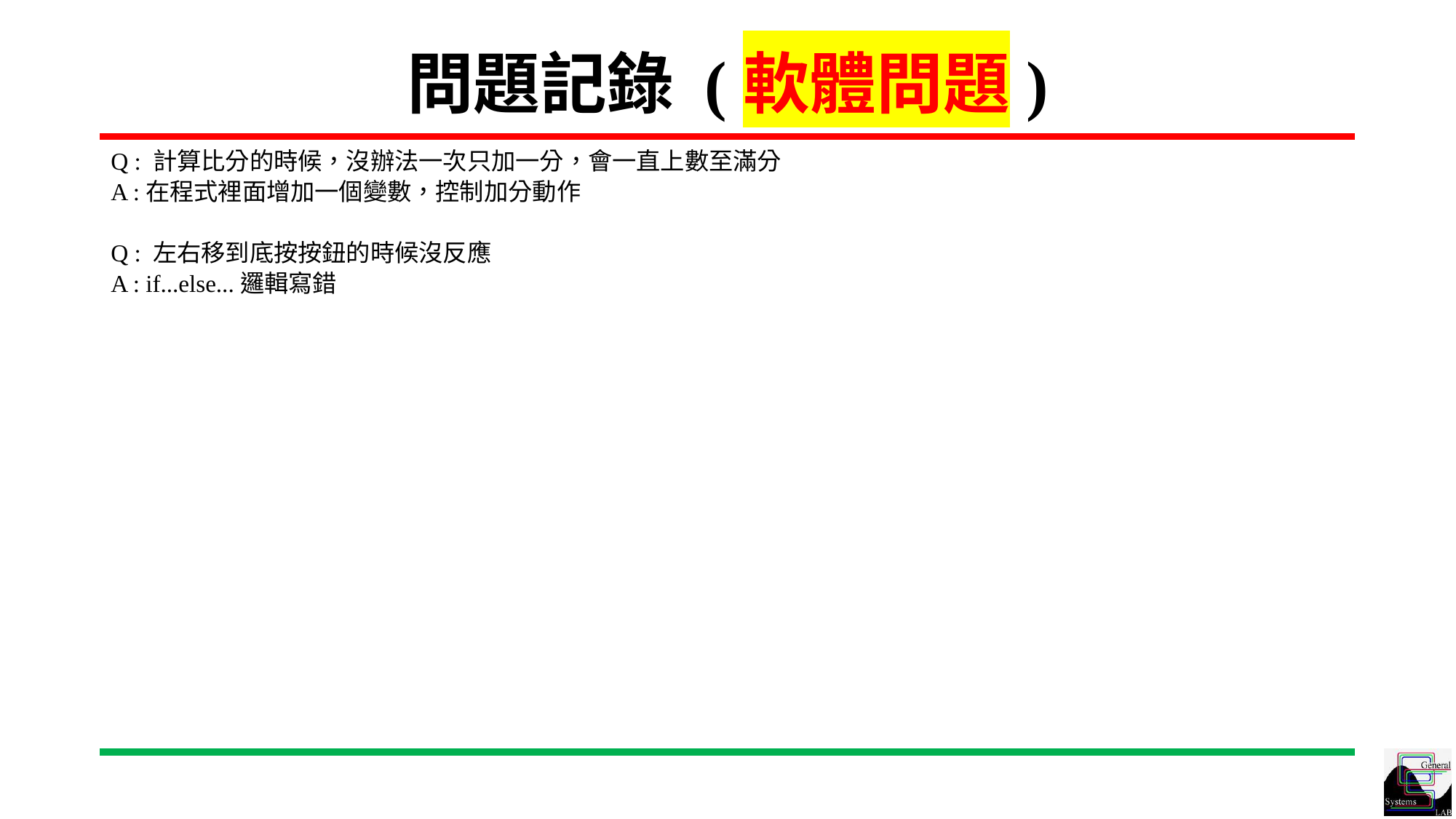

# 問題記錄 (軟體問題)
Q : 計算比分的時候，沒辦法一次只加一分，會一直上數至滿分
A :在程式裡面增加一個變數，控制加分動作

Q : 左右移到底按按鈕的時候沒反應
A : if...else...邏輯寫錯